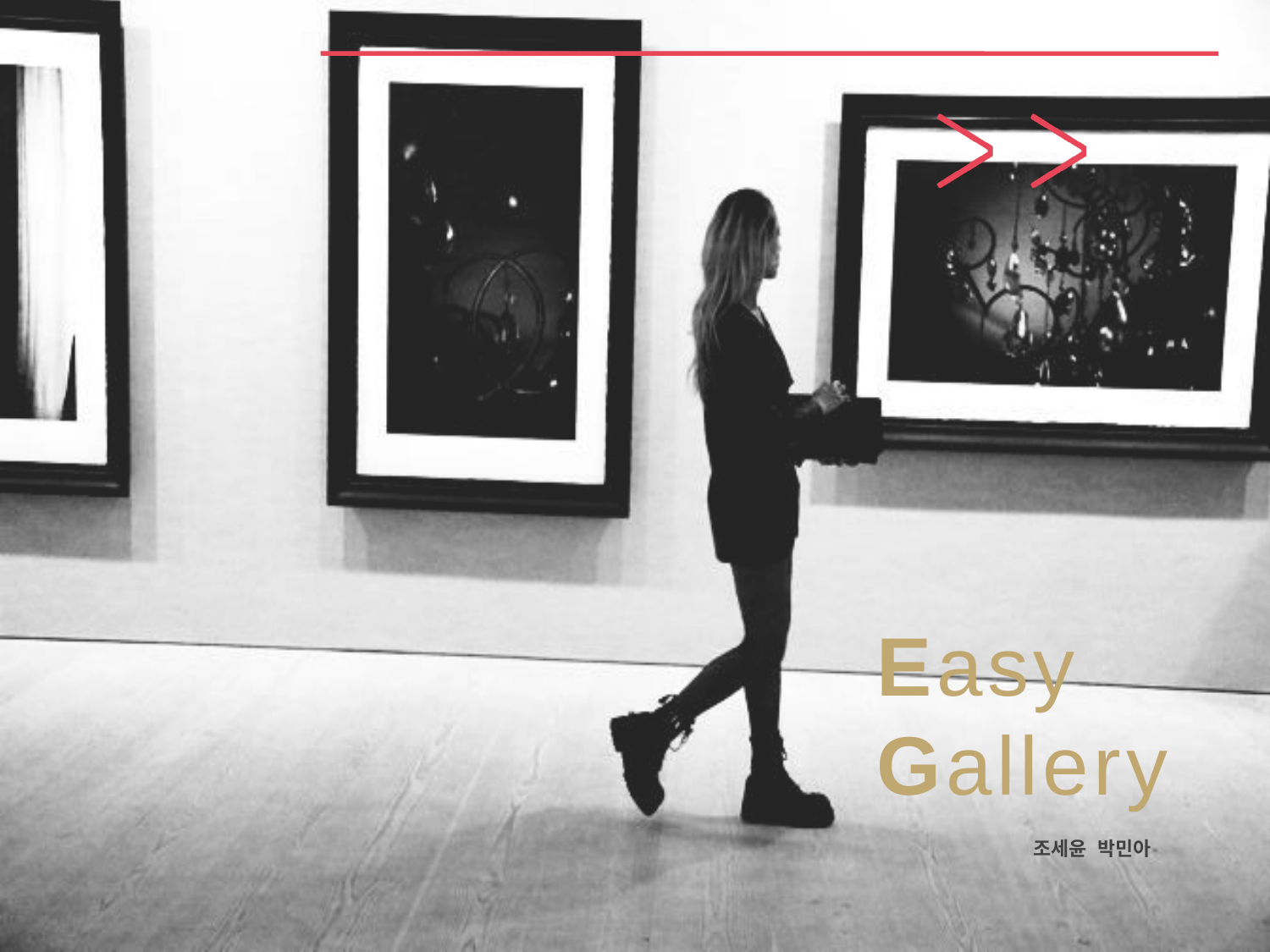

# Sell your ART
Easy   Gallery
조세윤  박민아